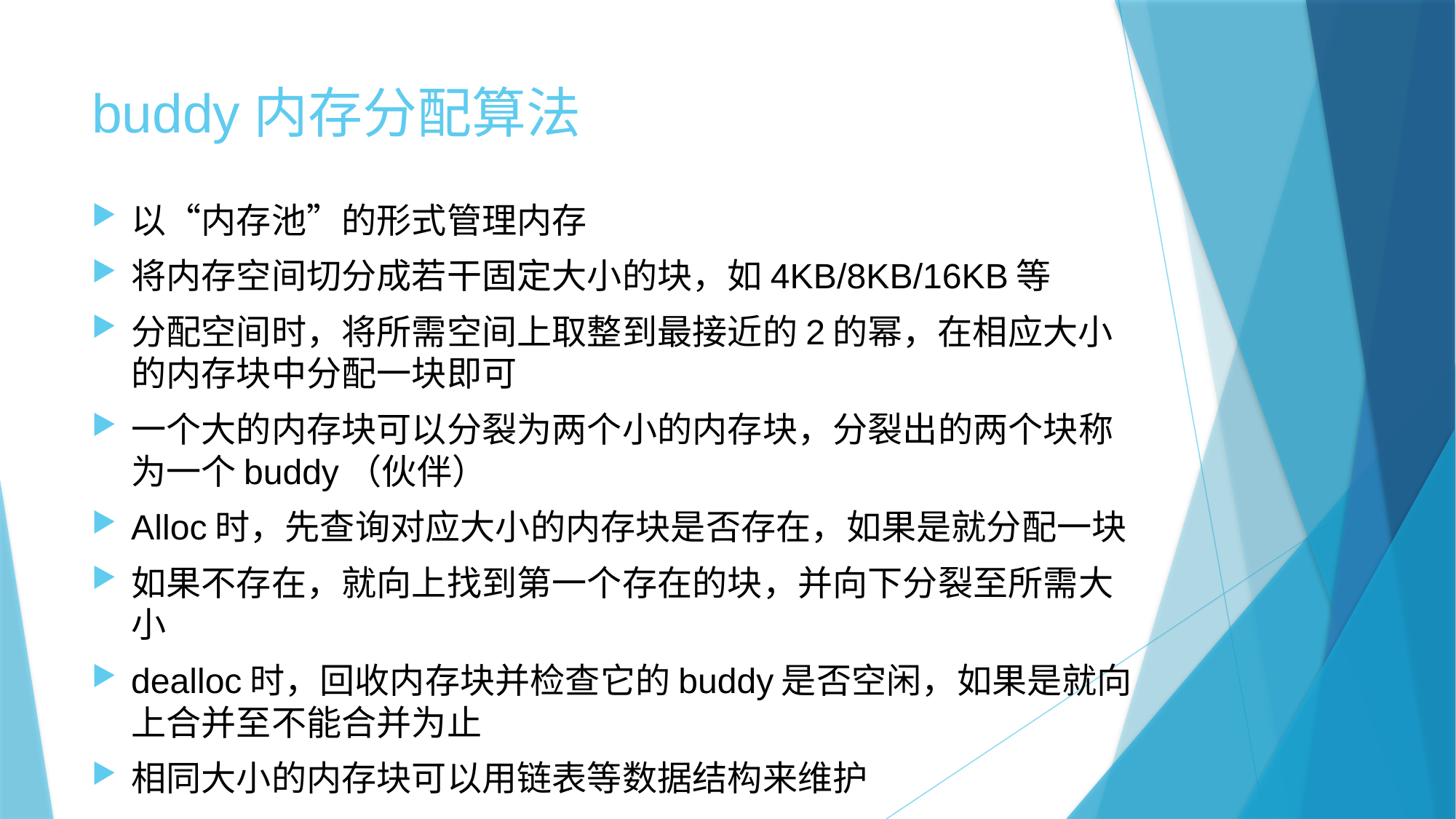

# buddy内存分配算法
以“内存池”的形式管理内存
将内存空间切分成若干固定大小的块，如4KB/8KB/16KB等
分配空间时，将所需空间上取整到最接近的2的幂，在相应大小的内存块中分配一块即可
一个大的内存块可以分裂为两个小的内存块，分裂出的两个块称为一个buddy（伙伴）
Alloc时，先查询对应大小的内存块是否存在，如果是就分配一块
如果不存在，就向上找到第一个存在的块，并向下分裂至所需大小
dealloc时，回收内存块并检查它的buddy是否空闲，如果是就向上合并至不能合并为止
相同大小的内存块可以用链表等数据结构来维护